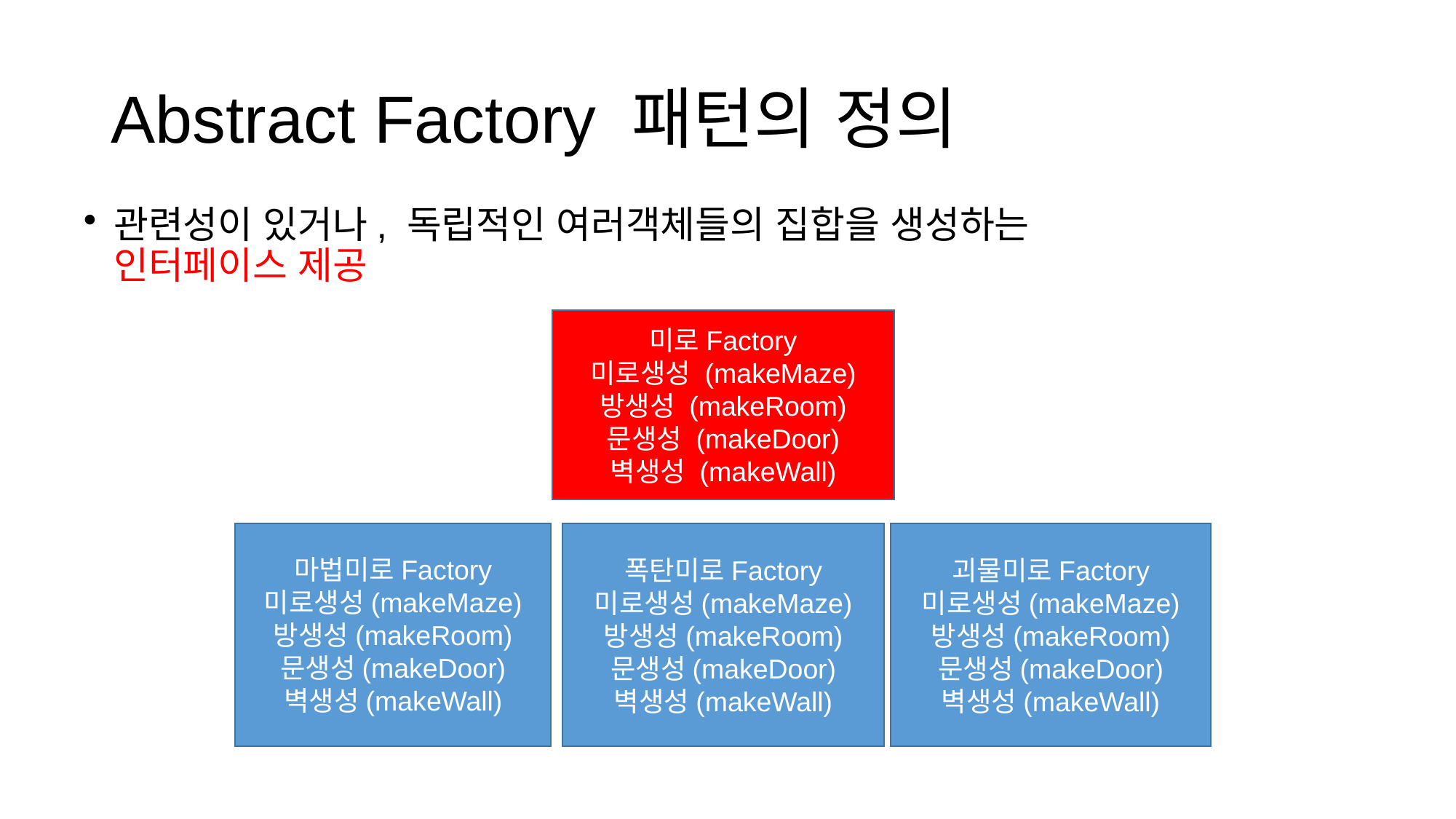

# Abstract Factory 패턴의 정의
관련성이 있거나, 독립적인 여러객체들의 집합을 생성하는
인터페이스 제공

미로Factory
미로생성 (makeMaze)
방생성 (makeRoom)
문생성 (makeDoor)
벽생성 (makeWall)

마법미로Factory
미로생성(makeMaze)
방생성(makeRoom)
문생성(makeDoor)
벽생성(makeWall)
폭탄미로Factory
미로생성(makeMaze)
방생성(makeRoom)
문생성(makeDoor)
벽생성(makeWall)
괴물미로Factory
미로생성(makeMaze)
방생성(makeRoom)
문생성(makeDoor)
벽생성(makeWall)